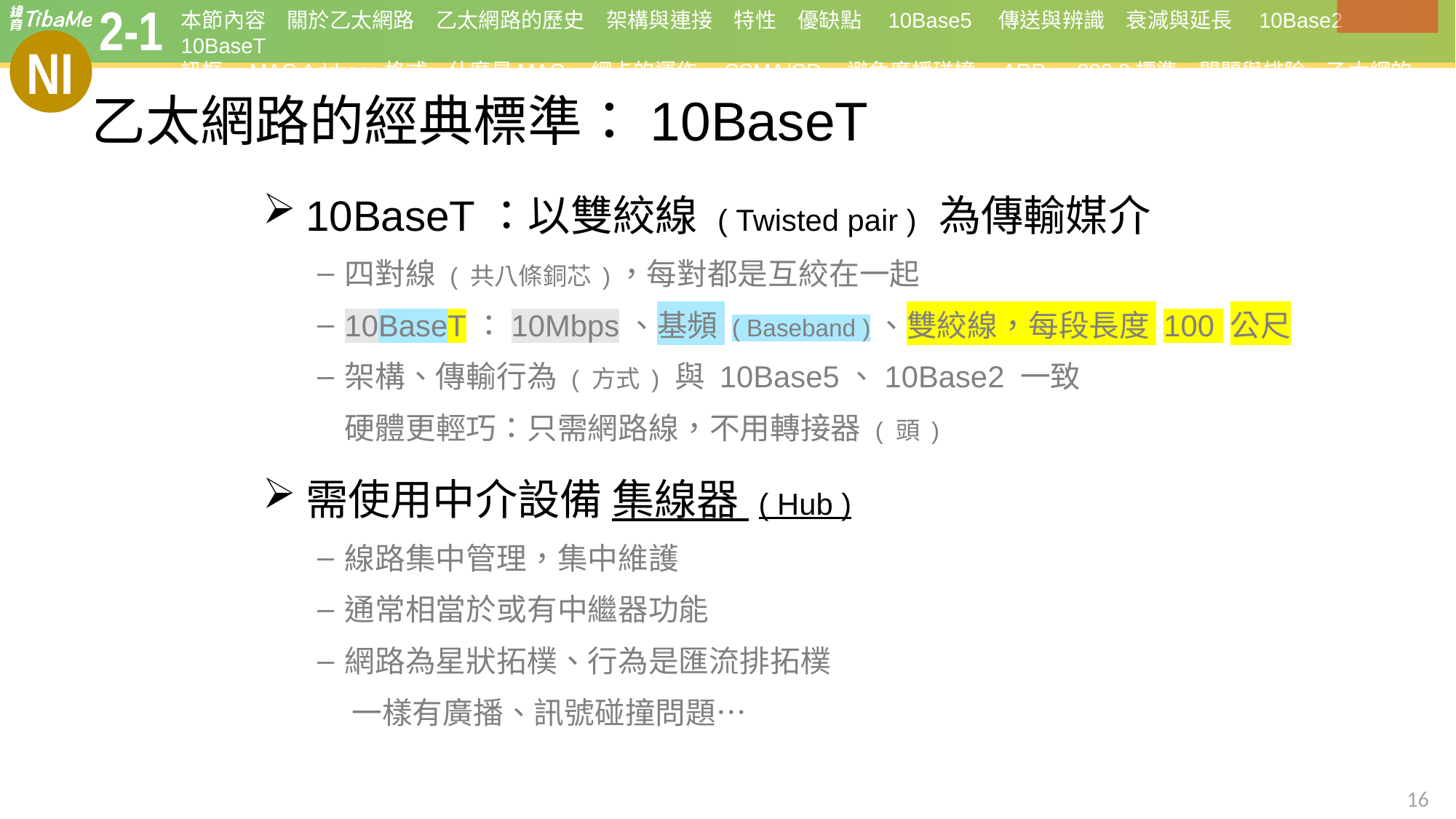

# 乙太網路的經典標準：10BaseT
10BaseT：以雙絞線 ( Twisted pair ) 為傳輸媒介
四對線 ( 共八條銅芯 )，每對都是互絞在一起
10BaseT：10Mbps、基頻 ( Baseband )、雙絞線，每段長度 100 公尺
架構、傳輸行為 ( 方式 ) 與 10Base5、10Base2 一致
   硬體更輕巧：只需網路線，不用轉接器 ( 頭 )
需使用中介設備 集線器 ( Hub )
線路集中管理，集中維護
通常相當於或有中繼器功能
網路為星狀拓樸、行為是匯流排拓樸
    一樣有廣播、訊號碰撞問題…